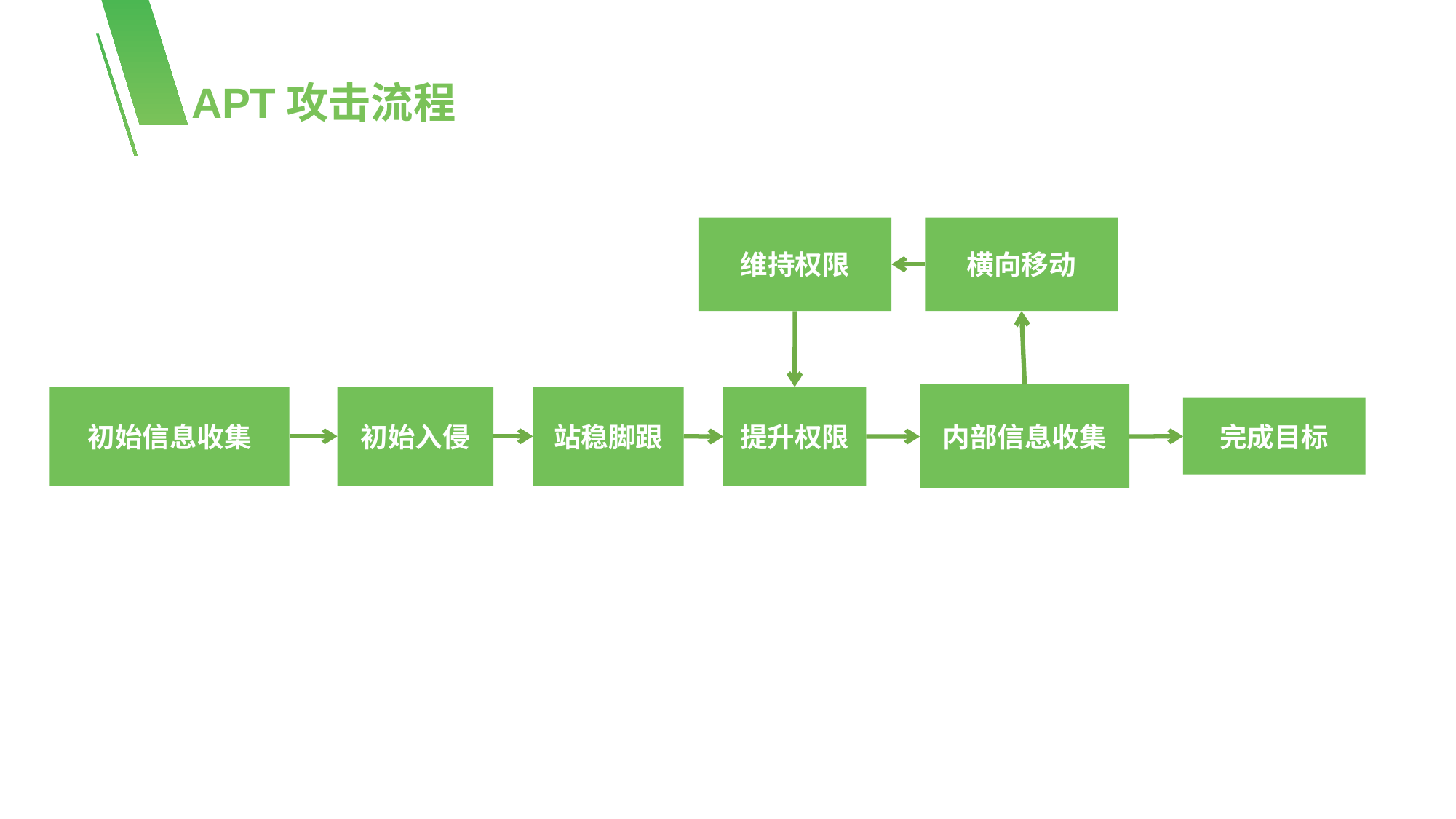

APT攻击流程
横向移动
维持权限
内部信息收集
初始信息收集
初始入侵
站稳脚跟
提升权限
完成目标